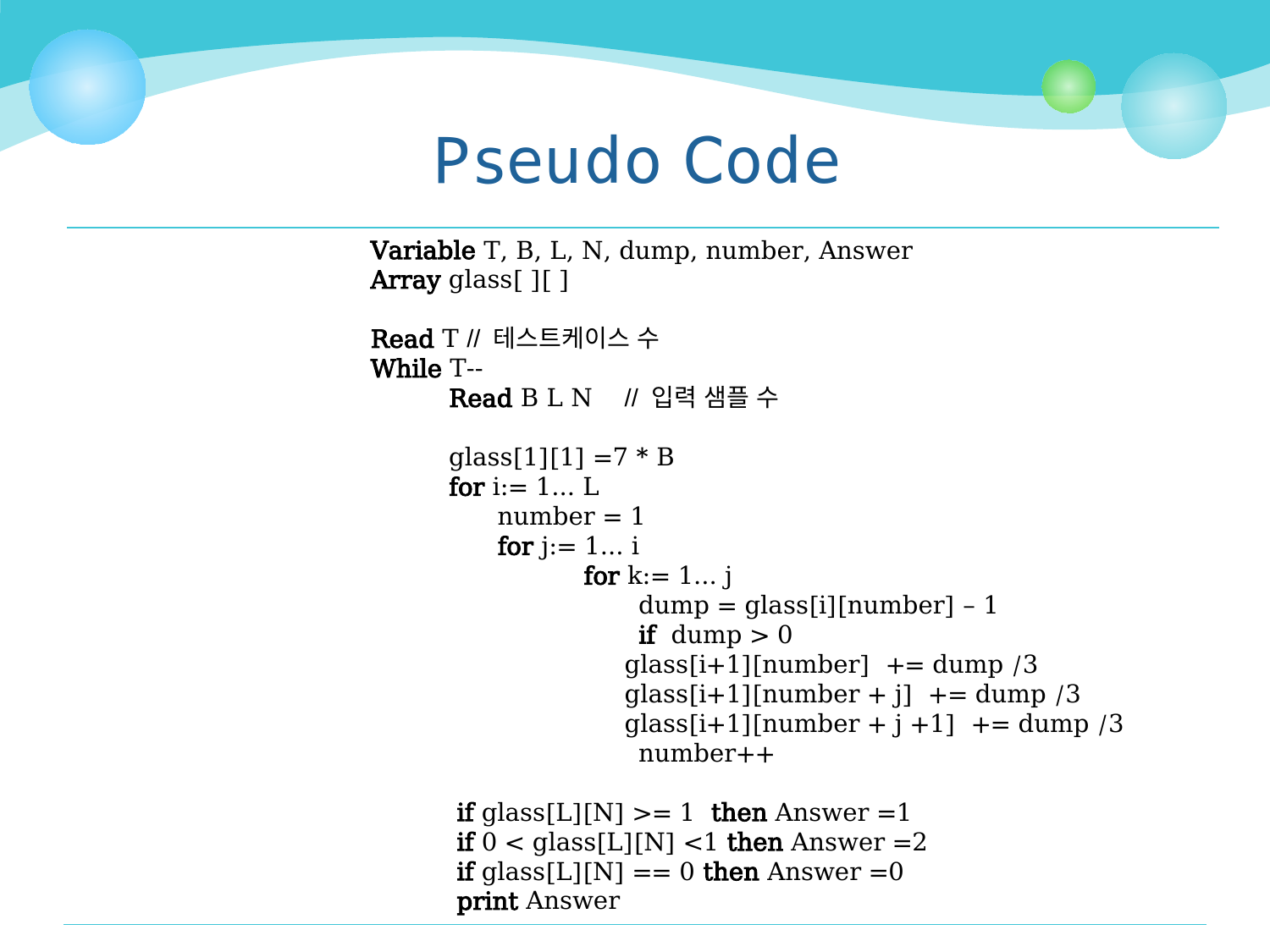

# Pseudo Code
Variable T, B, L, N, dump, number, Answer
Array glass[ ][ ]

Read T // 테스트케이스 수
While T--
          Read B L N 	// 입력 샘플 수

          glass[1][1] =7 * B
          for i:= 1... L
	number = 1
	for j:= 1... i
	           for k:= 1... j
          	                  dump = glass[i][number] – 1
	                  if  dump > 0
		glass[i+1][number]  += dump /3
		glass[i+1][number + j]  += dump /3
		glass[i+1][number + j +1]  += dump /3
	                  number++

           if glass[L][N] >= 1  then Answer =1
           if 0 < glass[L][N] <1 then Answer =2
           if glass[L][N] == 0 then Answer =0
           print Answer